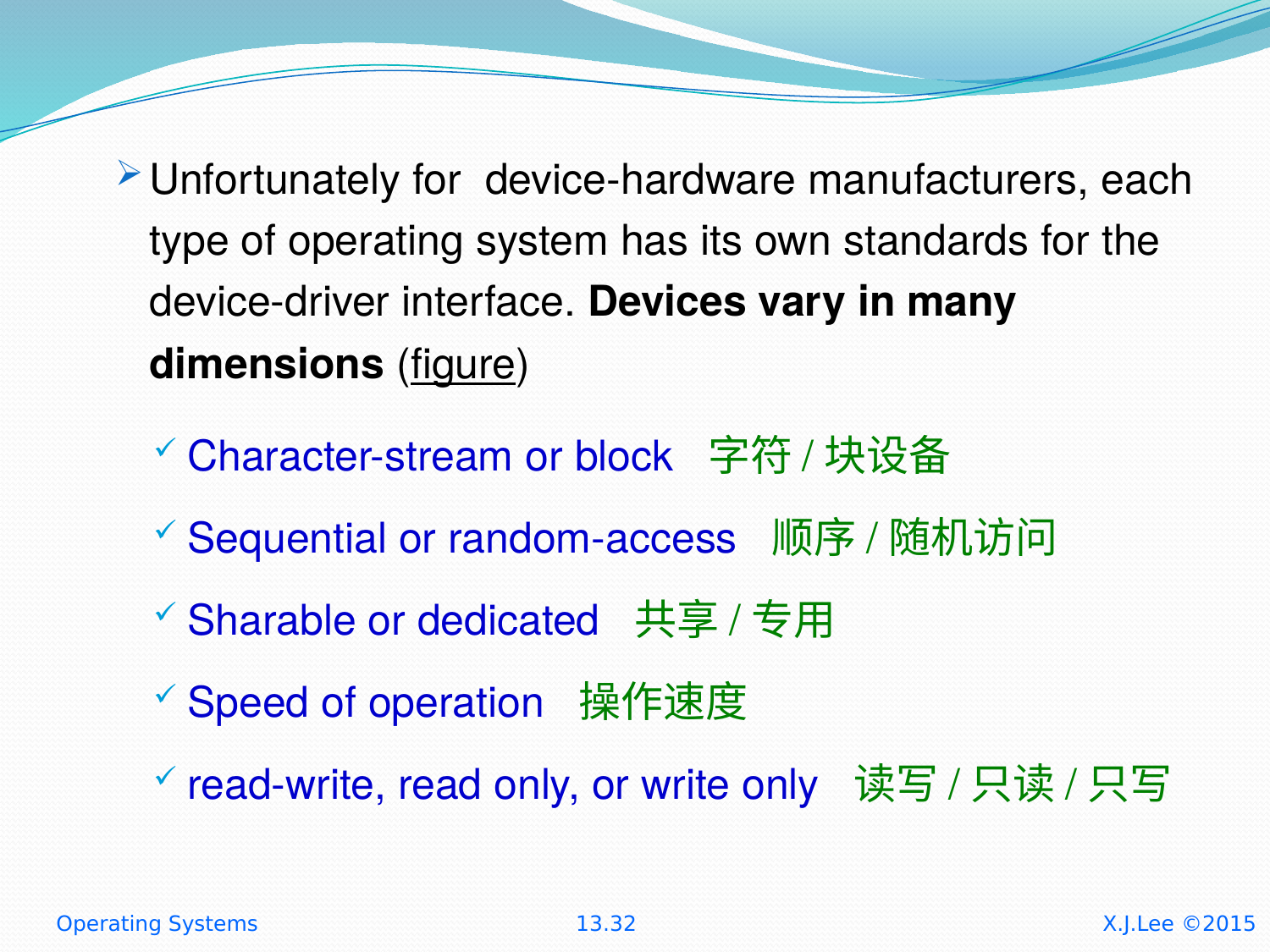

Unfortunately for  device-hardware manufacturers, each type of operating system has its own standards for the device-driver interface. Devices vary in many dimensions (figure)
Character-stream or block  字符/块设备
Sequential or random-access  顺序/随机访问
Sharable or dedicated  共享/专用
Speed of operation  操作速度
read-write, read only, or write only  读写/只读/只写
Operating Systems
13.32
X.J.Lee ©2015